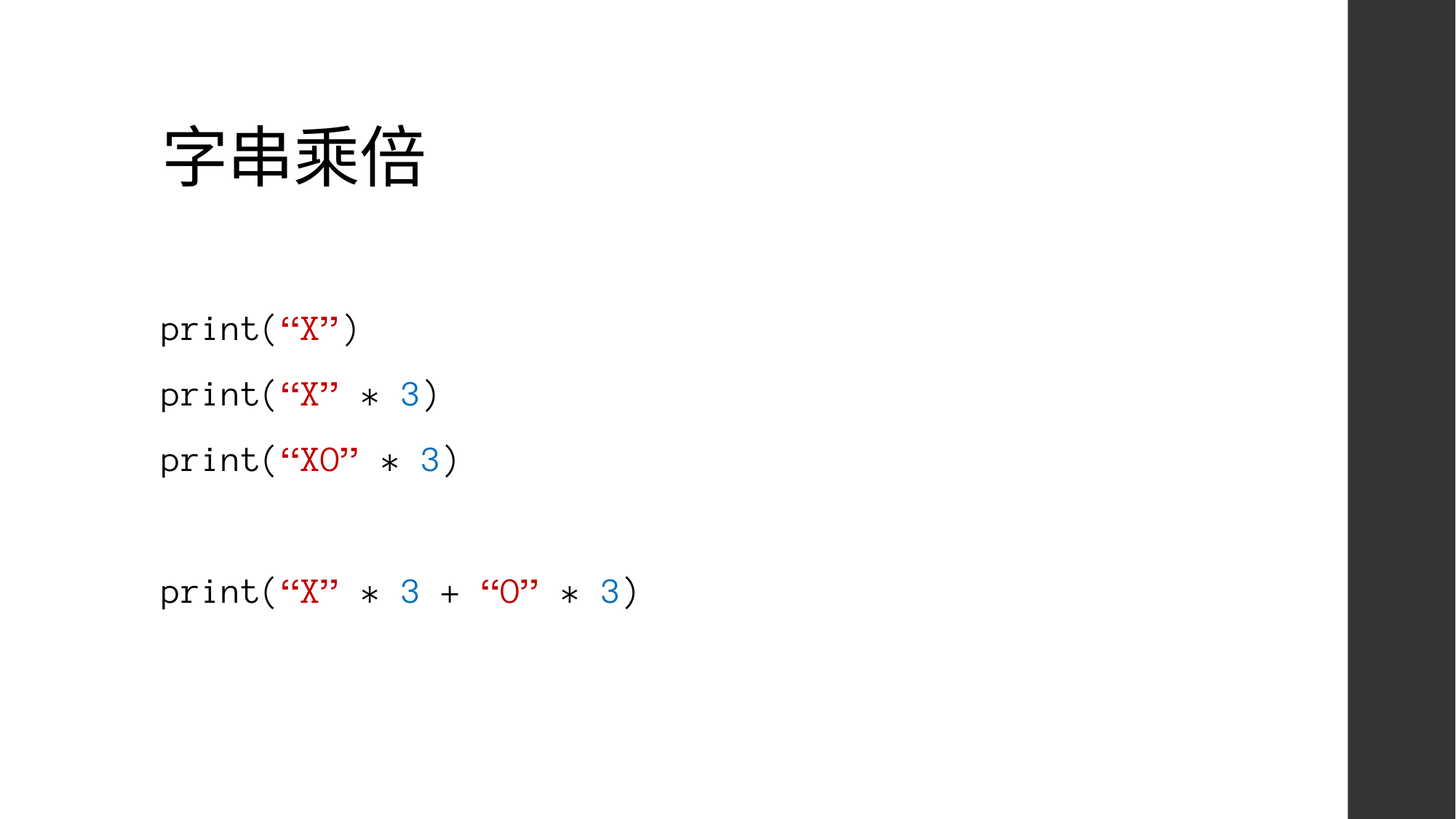

# 字串乘倍
print(“X”)
print(“X” * 3)
print(“XO” * 3)

print(“X” * 3 + “O” * 3)